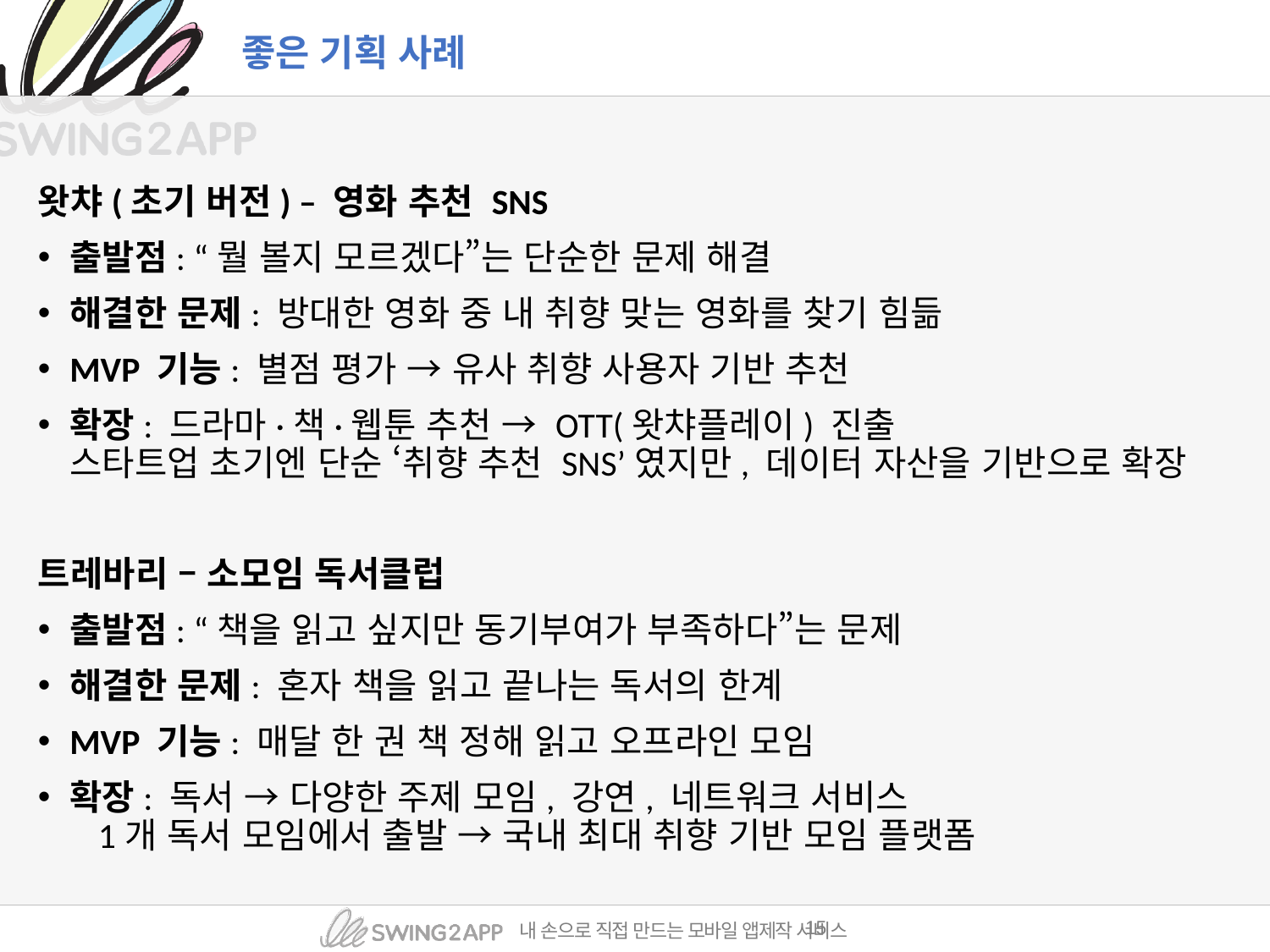

# 좋은 기획 사례
왓챠(초기 버전) – 영화 추천 SNS
출발점: “뭘 볼지 모르겠다”는 단순한 문제 해결
해결한 문제: 방대한 영화 중 내 취향 맞는 영화를 찾기 힘듦
MVP 기능: 별점 평가 → 유사 취향 사용자 기반 추천
확장: 드라마·책·웹툰 추천 → OTT(왓챠플레이) 진출
스타트업 초기엔 단순 ‘취향 추천 SNS’였지만, 데이터 자산을 기반으로 확장

트레바리 – 소모임 독서클럽
출발점: “책을 읽고 싶지만 동기부여가 부족하다”는 문제
해결한 문제: 혼자 책을 읽고 끝나는 독서의 한계
MVP 기능: 매달 한 권 책 정해 읽고 오프라인 모임
확장: 독서 → 다양한 주제 모임, 강연, 네트워크 서비스
  1개 독서 모임에서 출발 → 국내 최대 취향 기반 모임 플랫폼